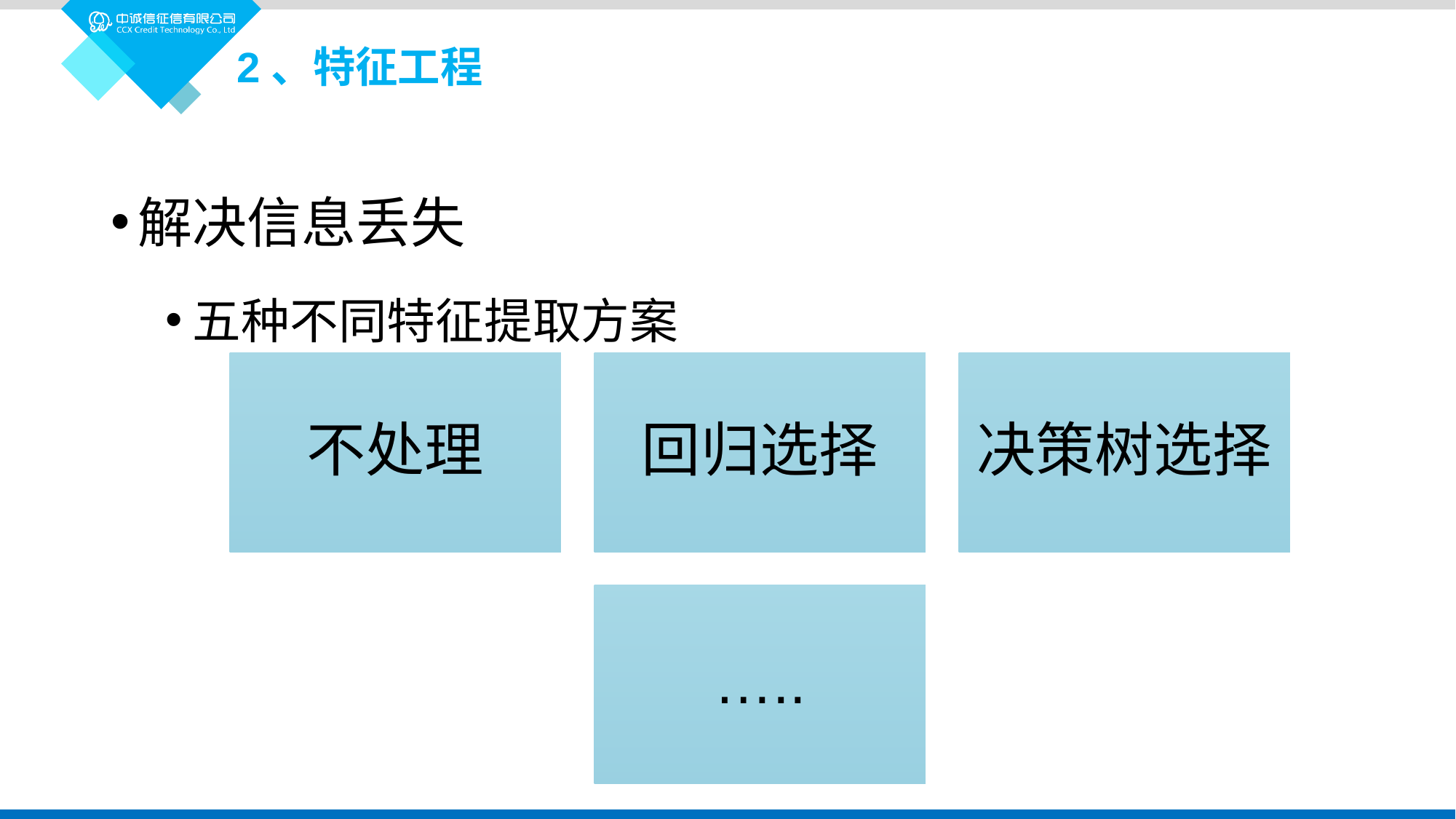

2、特征工程
解决信息丢失
五种不同特征提取方案
不处理
回归选择
决策树选择
…..